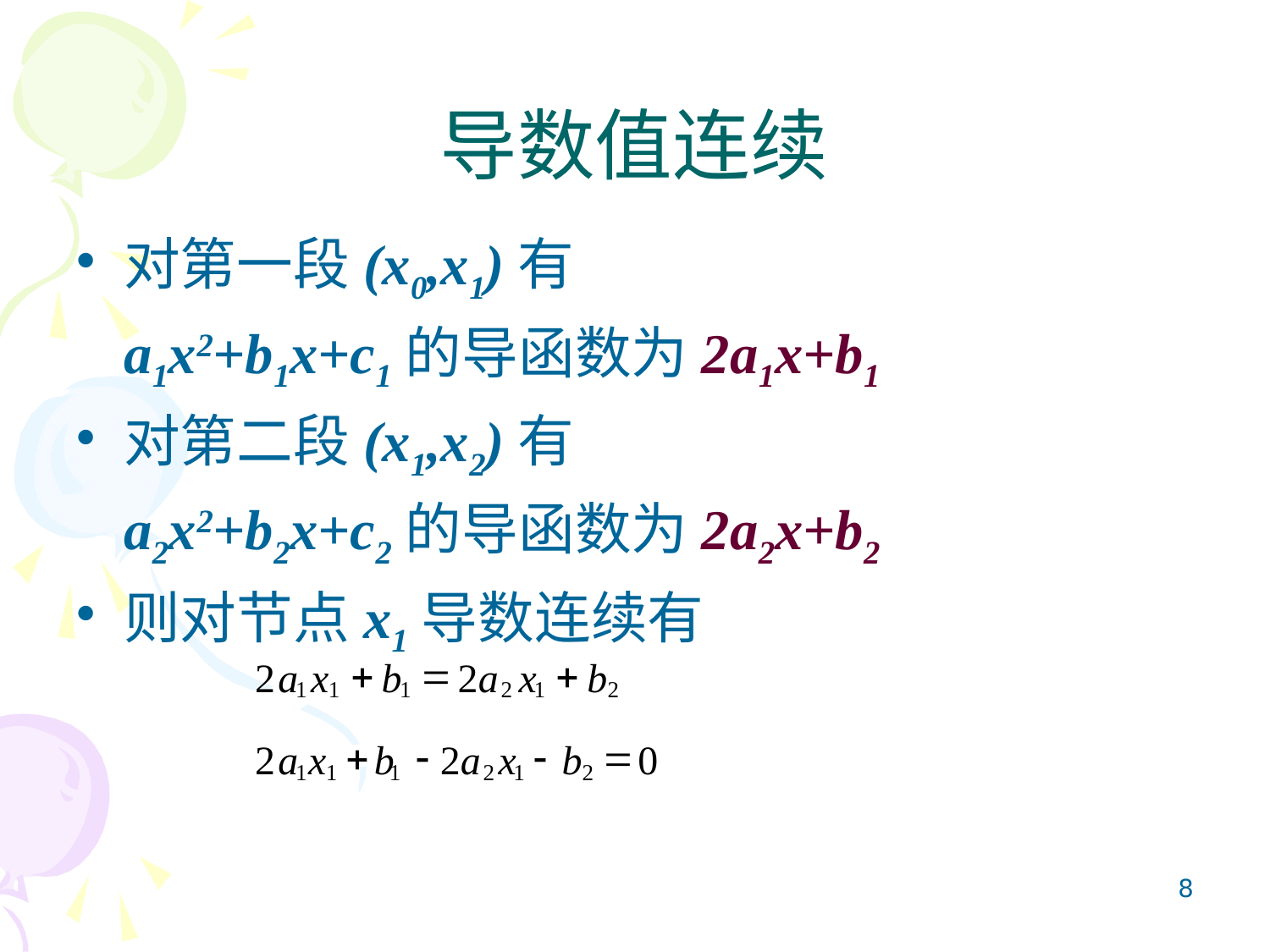

# 导数值连续
对第一段(x0,x1)有
	a1x2+b1x+c1的导函数为2a1x+b1
对第二段(x1,x2)有
	a2x2+b2x+c2的导函数为2a2x+b2
则对节点x1导数连续有
+
=
+
2
a
x
b
2
a
x
b

1
1
1
2
1
2
+
−
−
=
2
a
x
b
2
a
x
b
0

1
1
1
2
1
2
8